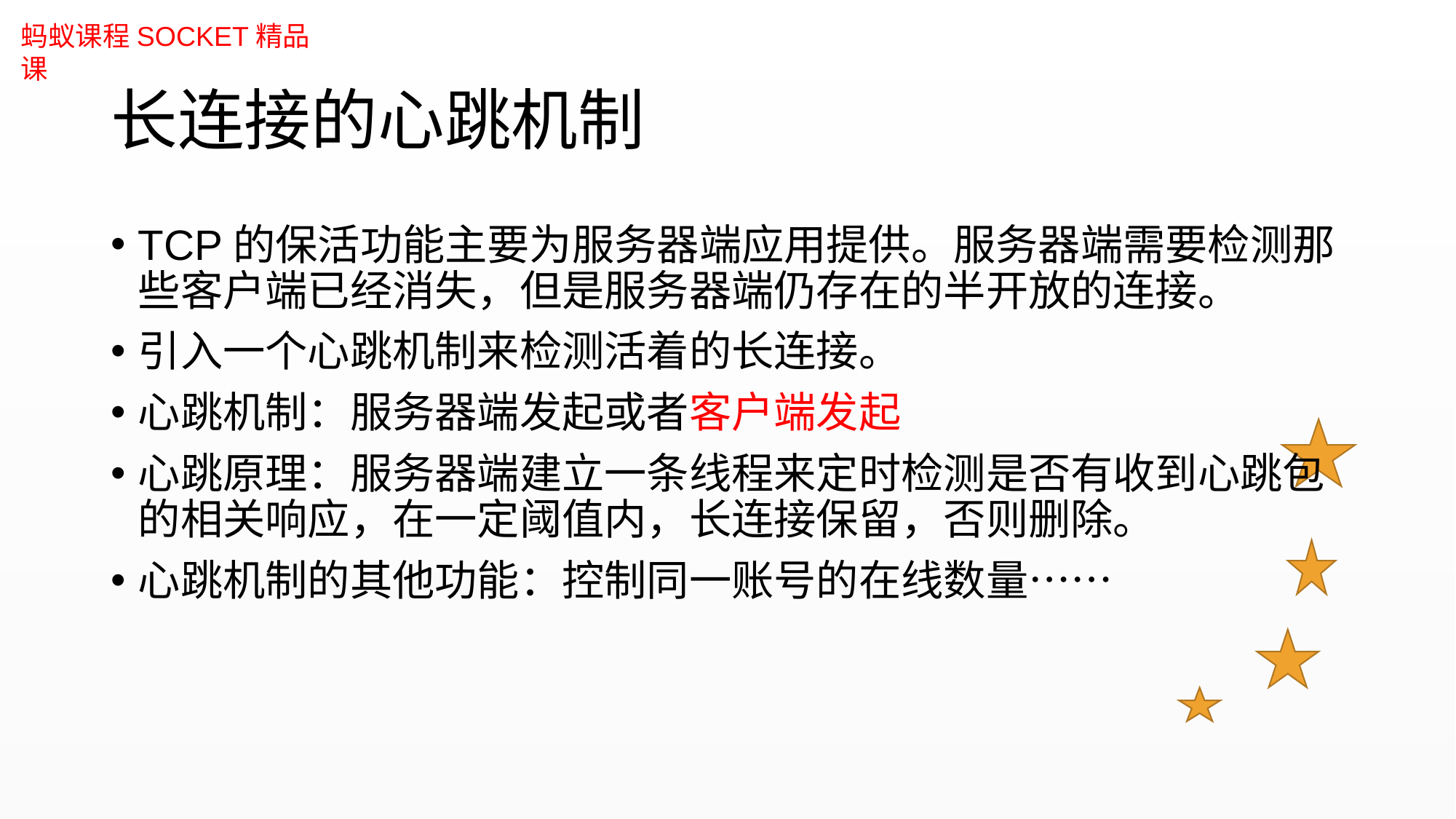

# 长连接的心跳机制
TCP的保活功能主要为服务器端应用提供。服务器端需要检测那些客户端已经消失，但是服务器端仍存在的半开放的连接。
引入一个心跳机制来检测活着的长连接。
心跳机制：服务器端发起或者客户端发起
心跳原理：服务器端建立一条线程来定时检测是否有收到心跳包的相关响应，在一定阈值内，长连接保留，否则删除。
心跳机制的其他功能：控制同一账号的在线数量……